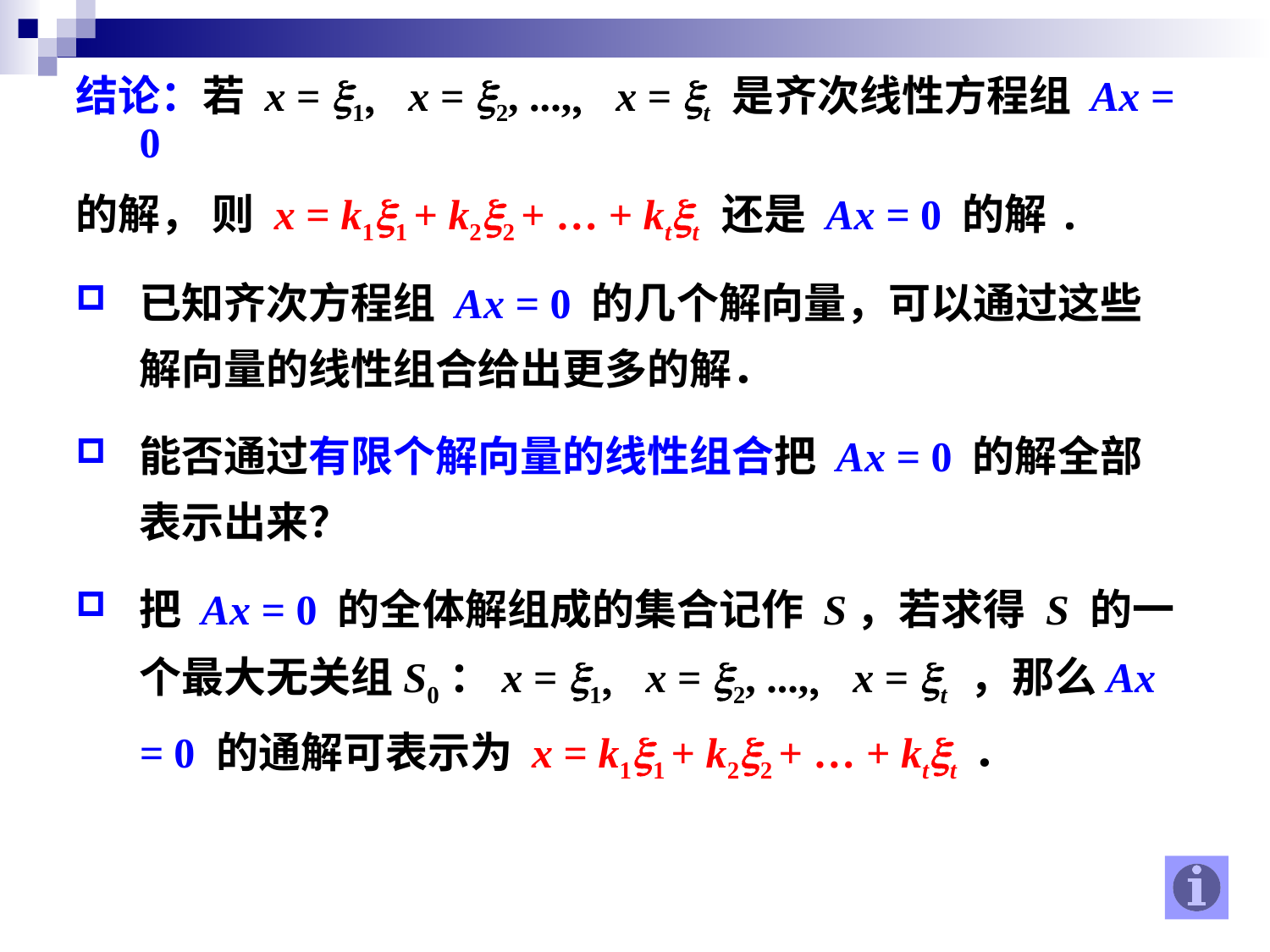

结论：若 x = ξ1,  x = ξ2, ...,,  x = ξt 是齐次线性方程组 Ax = 0
的解， 则 x = k1ξ1 + k2ξ2 + … + ktξt  还是 Ax = 0 的解.
已知齐次方程组 Ax = 0 的几个解向量，可以通过这些解向量的线性组合给出更多的解．
能否通过有限个解向量的线性组合把 Ax = 0 的解全部表示出来？
把 Ax = 0 的全体解组成的集合记作 S，若求得 S 的一个最大无关组S0：x = ξ1,  x = ξ2, ...,,  x = ξt ，那么Ax = 0 的通解可表示为 x = k1ξ1 + k2ξ2 + … + ktξt ．